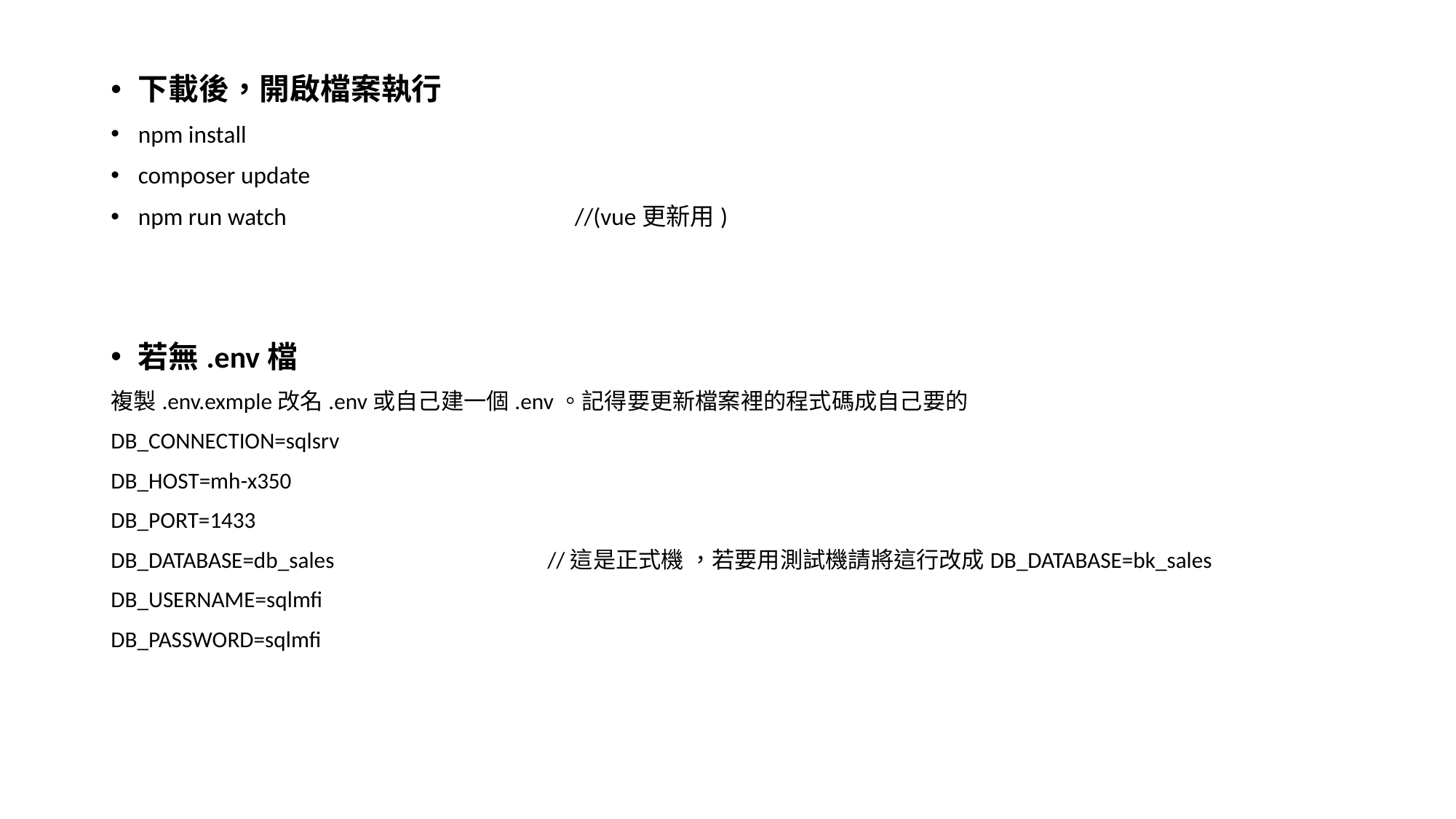

下載後，開啟檔案執行
npm install
composer update
npm run watch			//(vue更新用)

若無.env檔
複製.env.exmple改名.env或自己建一個.env。記得要更新檔案裡的程式碼成自己要的
DB_CONNECTION=sqlsrv
DB_HOST=mh-x350
DB_PORT=1433
DB_DATABASE=db_sales   		//這是正式機 ，若要用測試機請將這行改成DB_DATABASE=bk_sales
DB_USERNAME=sqlmfi
DB_PASSWORD=sqlmfi